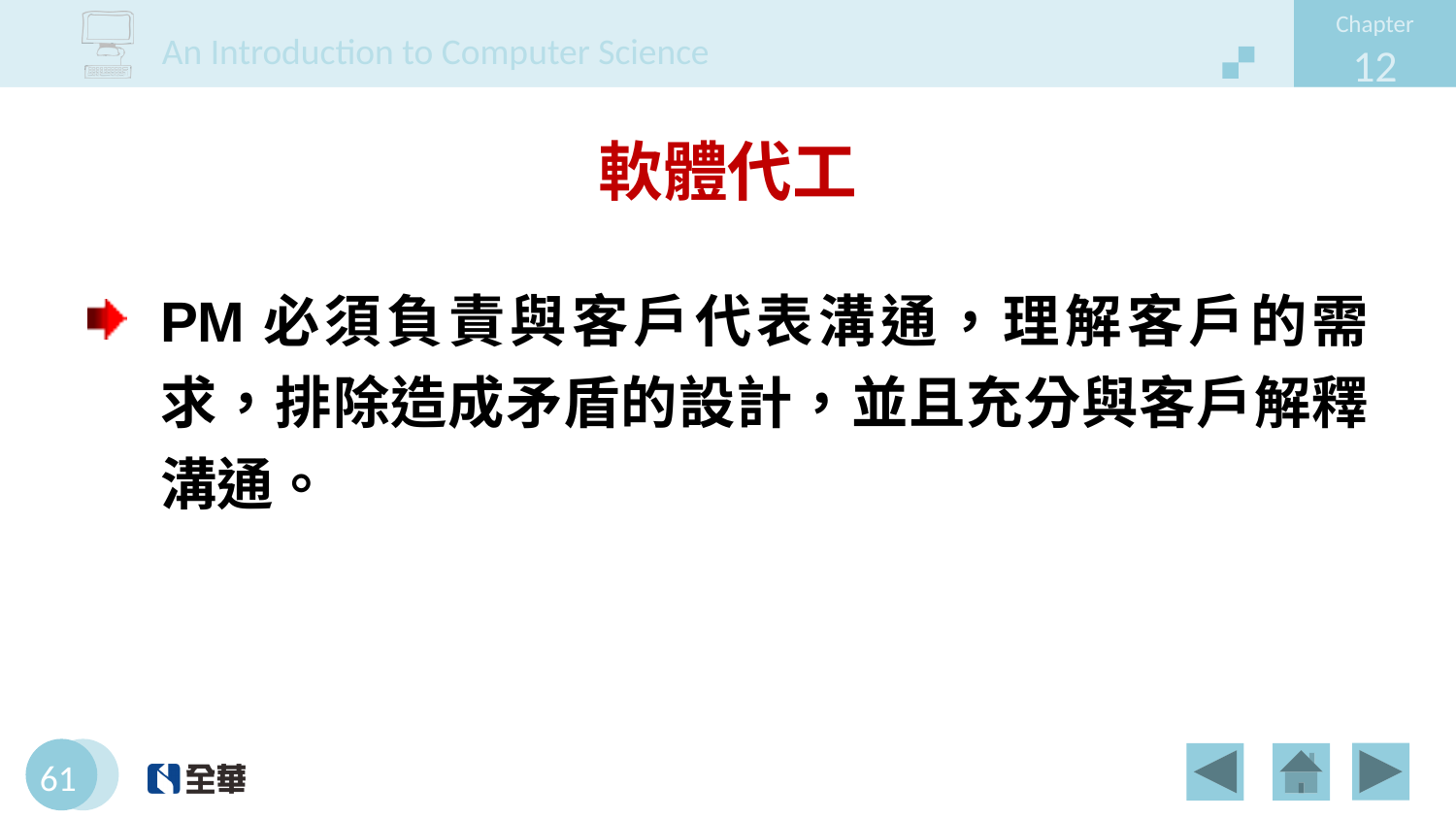

# 軟體代工
PM必須負責與客戶代表溝通，理解客戶的需求，排除造成矛盾的設計，並且充分與客戶解釋溝通。